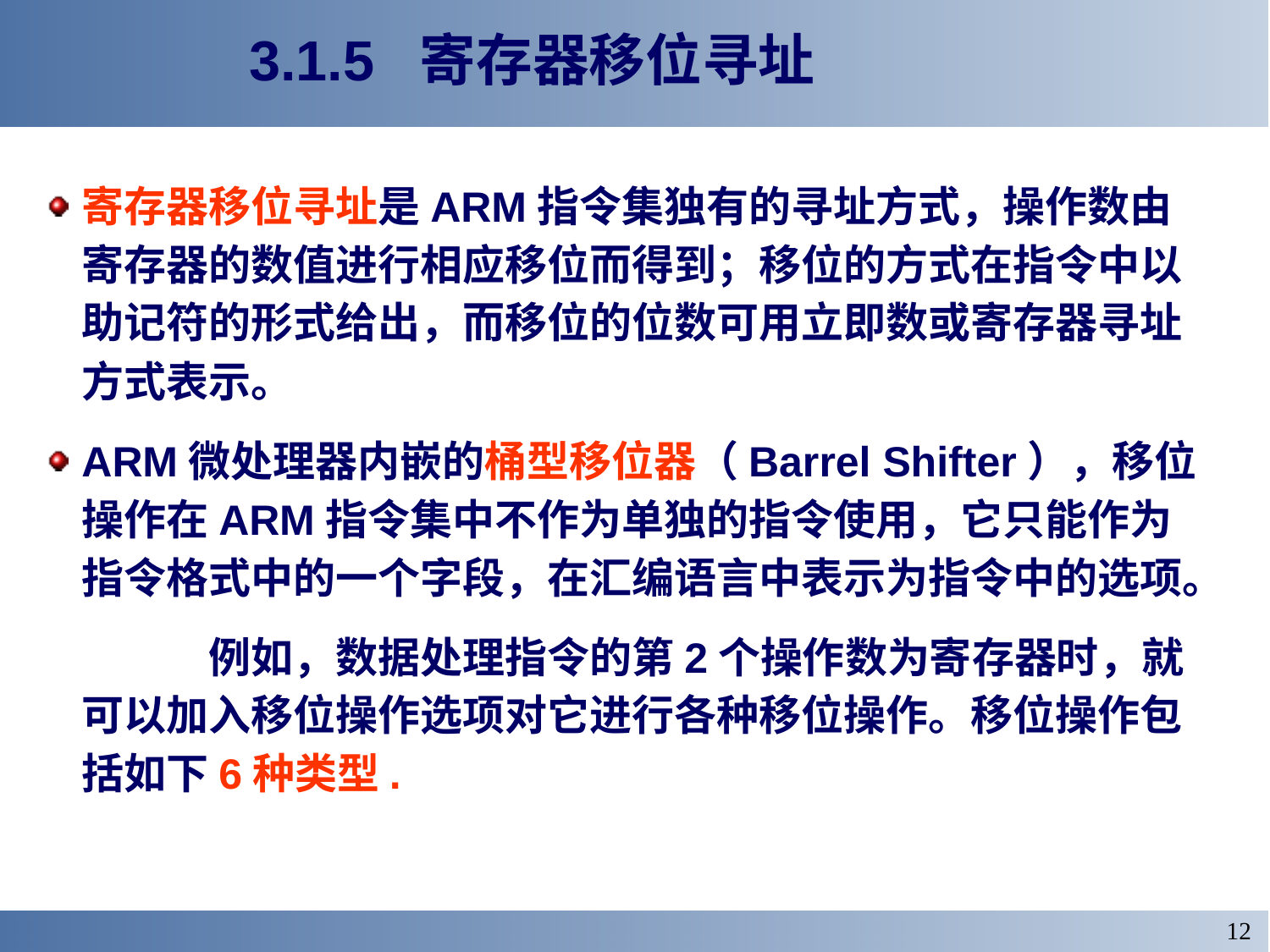

# 3.1.5  寄存器移位寻址
寄存器移位寻址是ARM指令集独有的寻址方式，操作数由寄存器的数值进行相应移位而得到；移位的方式在指令中以助记符的形式给出，而移位的位数可用立即数或寄存器寻址方式表示。
ARM微处理器内嵌的桶型移位器（Barrel Shifter），移位操作在ARM指令集中不作为单独的指令使用，它只能作为指令格式中的一个字段，在汇编语言中表示为指令中的选项。
		例如，数据处理指令的第2个操作数为寄存器时，就可以加入移位操作选项对它进行各种移位操作。移位操作包括如下6种类型.